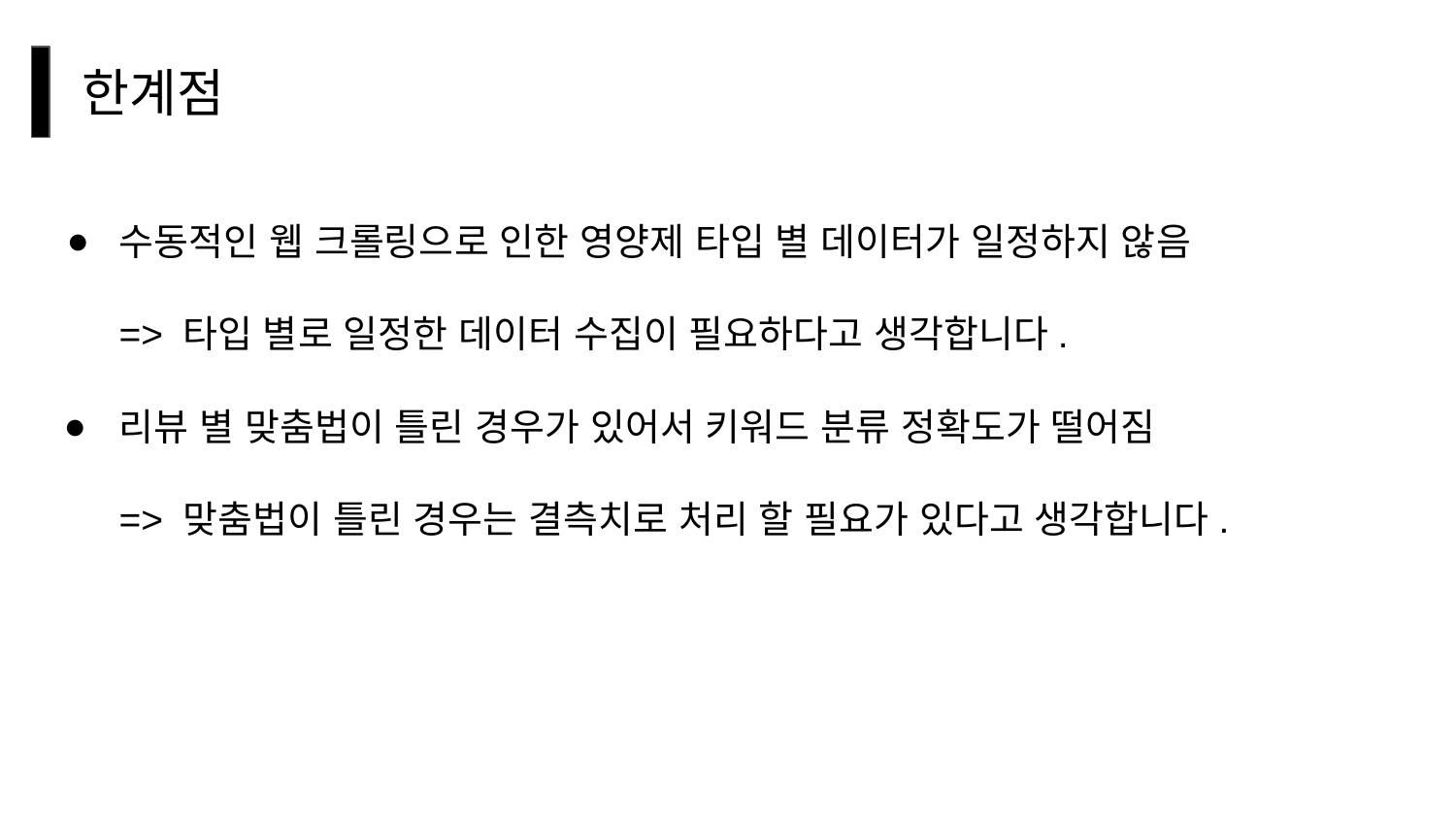

# 한계점
수동적인 웹 크롤링으로 인한 영양제 타입 별 데이터가 일정하지 않음
=> 타입 별로 일정한 데이터 수집이 필요하다고 생각합니다.
리뷰 별 맞춤법이 틀린 경우가 있어서 키워드 분류 정확도가 떨어짐
=> 맞춤법이 틀린 경우는 결측치로 처리 할 필요가 있다고 생각합니다.